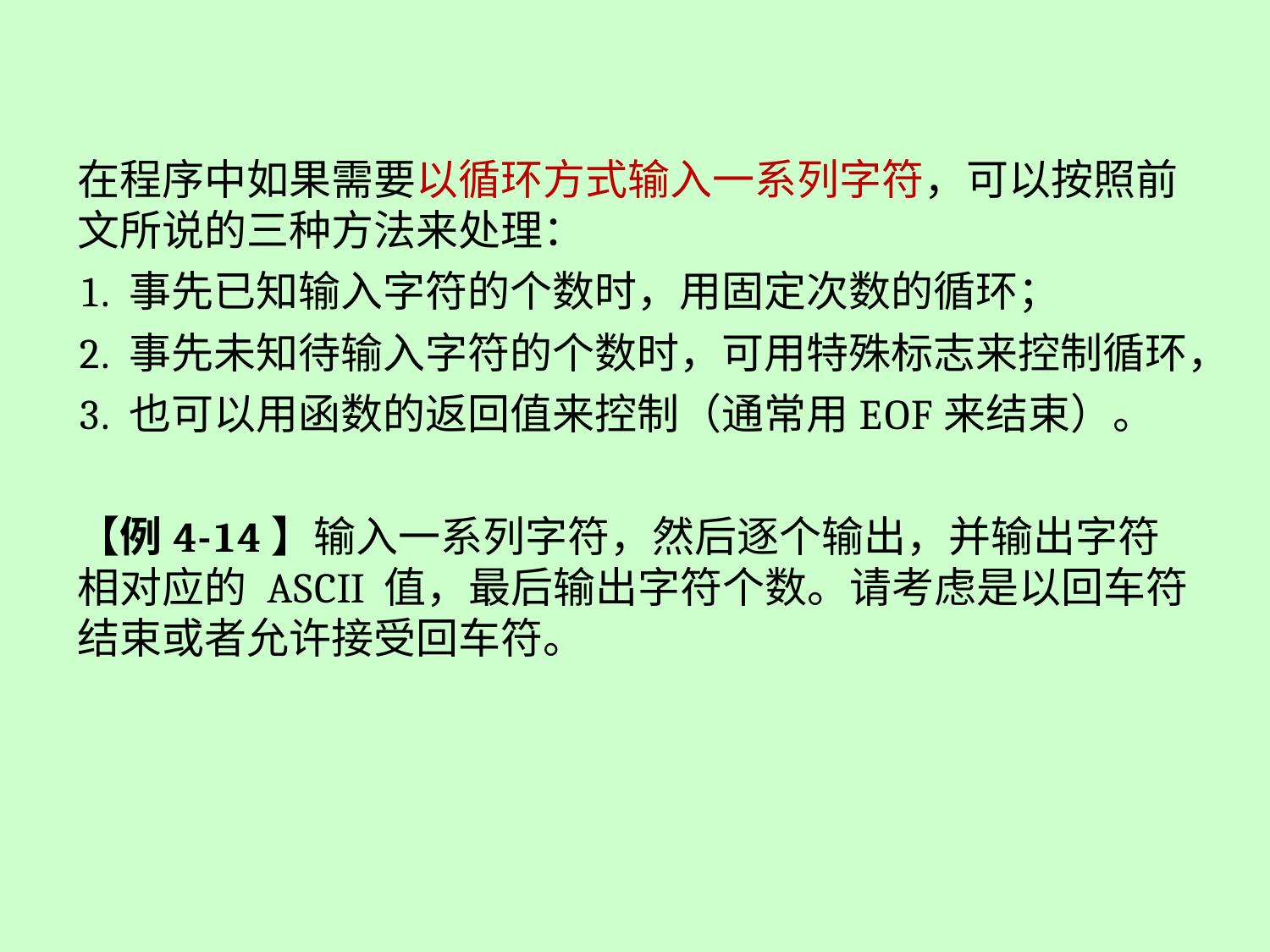

在程序中如果需要以循环方式输入一系列字符，可以按照前文所说的三种方法来处理：
1. 事先已知输入字符的个数时，用固定次数的循环；
2. 事先未知待输入字符的个数时，可用特殊标志来控制循环，
3. 也可以用函数的返回值来控制（通常用EOF来结束）。

【例4-14】输入一系列字符，然后逐个输出，并输出字符相对应的 ASCII 值，最后输出字符个数。请考虑是以回车符结束或者允许接受回车符。
86